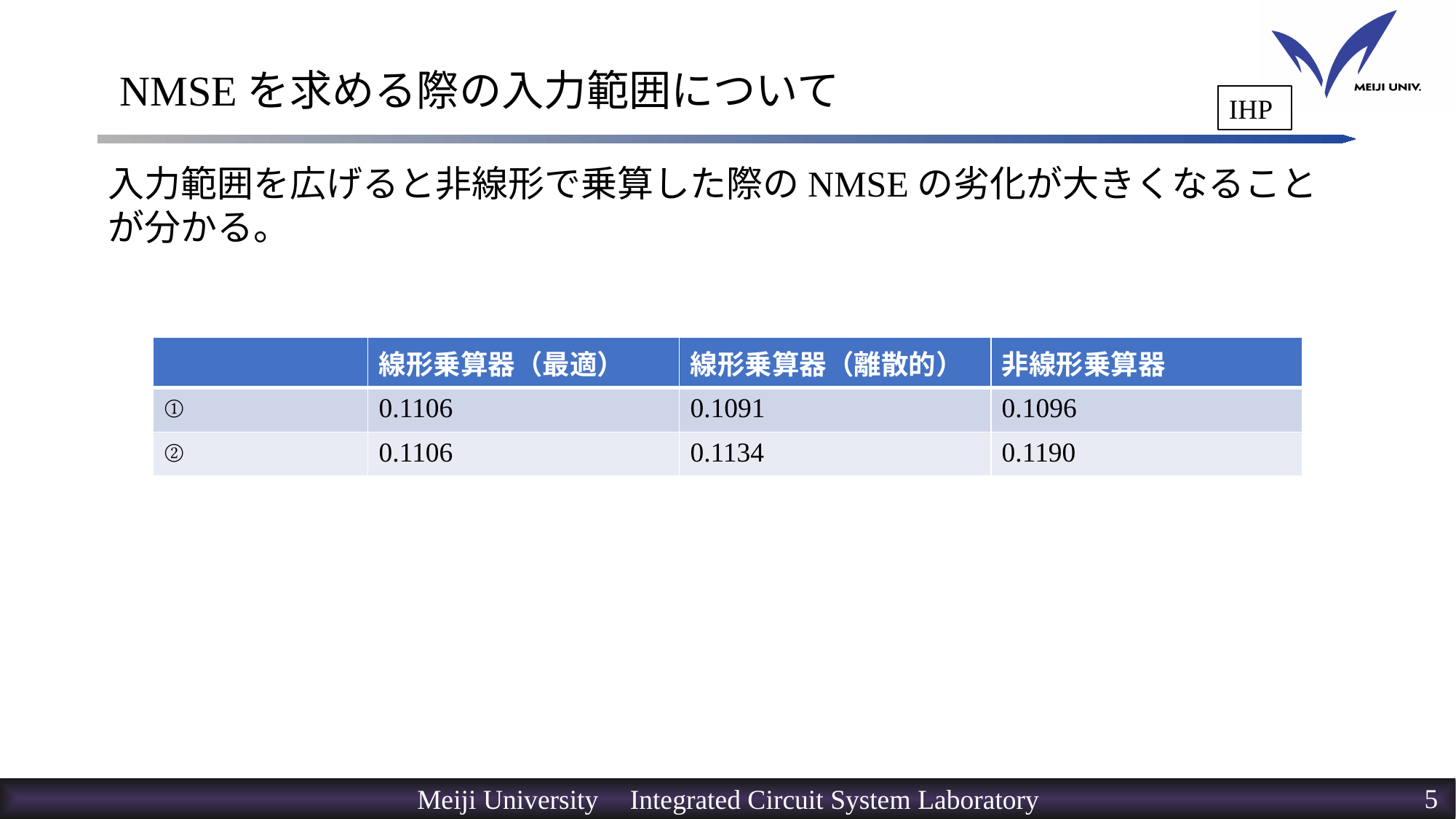

# NMSEを求める際の入力範囲について
IHP
入力範囲を広げると非線形で乗算した際のNMSEの劣化が大きくなることが分かる。
|  | 線形乗算器（最適） | 線形乗算器（離散的） | 非線形乗算器 |
| --- | --- | --- | --- |
| ① | 0.1106 | 0.1091 | 0.1096 |
| ② | 0.1106 | 0.1134 | 0.1190 |